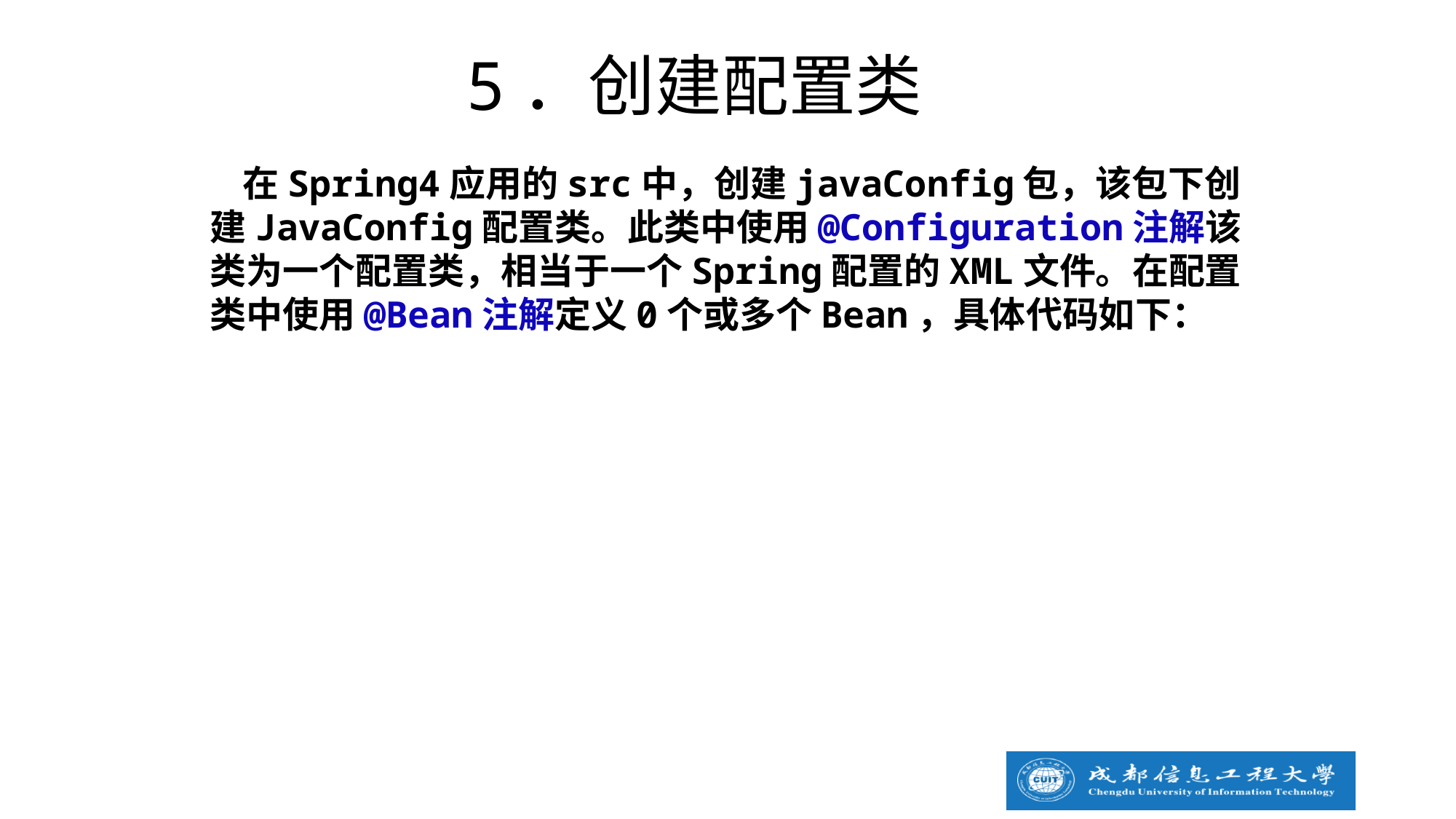

5．创建配置类
   在Spring4应用的src中，创建javaConfig包，该包下创建JavaConfig配置类。此类中使用@Configuration注解该类为一个配置类，相当于一个Spring配置的XML文件。在配置类中使用@Bean注解定义0个或多个Bean，具体代码如下：